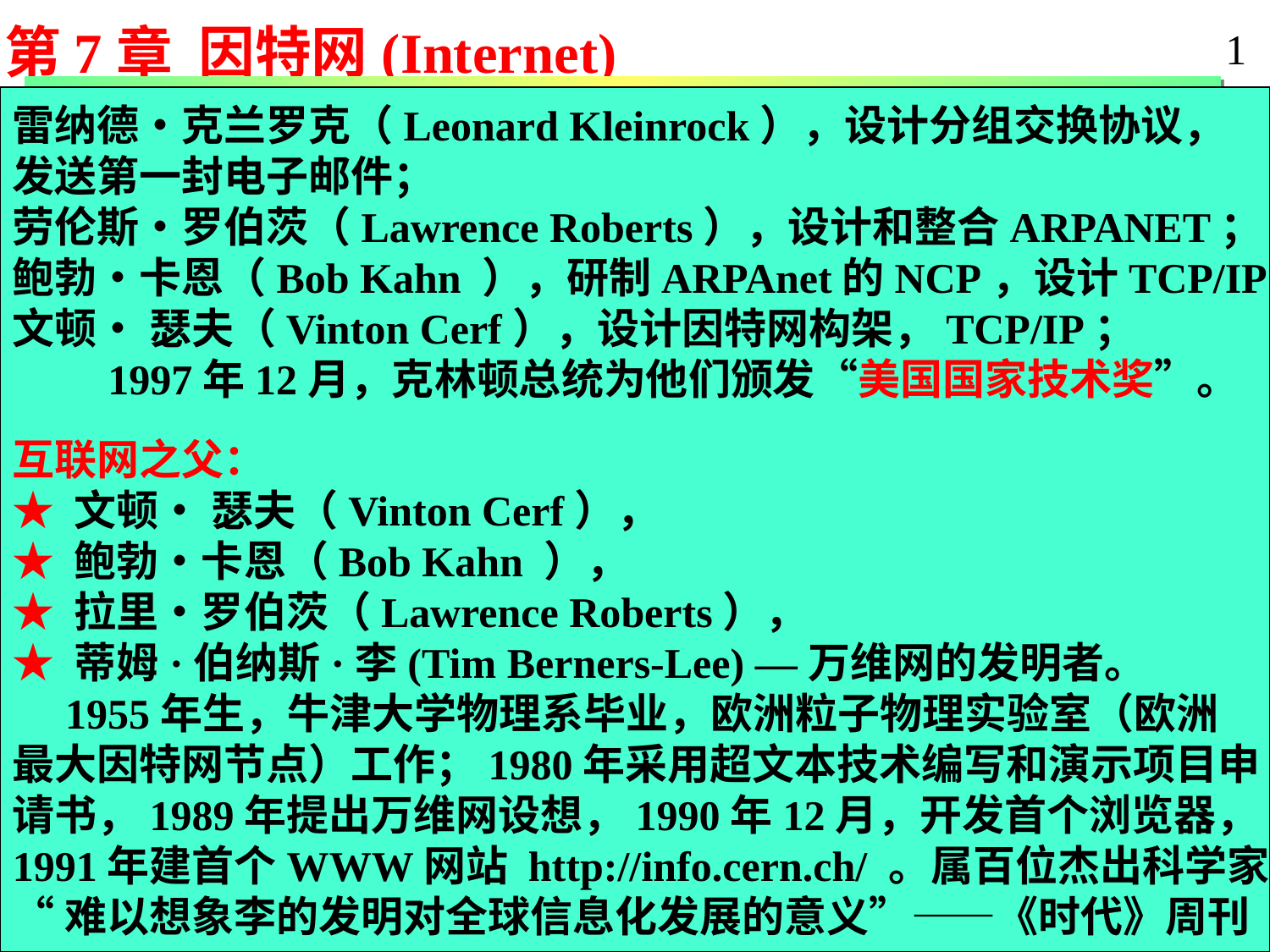

第7章  因特网(Internet)
1

雷纳德•克兰罗克（Leonard Kleinrock），设计分组交换协议，
发送第一封电子邮件；
劳伦斯•罗伯茨（Lawrence Roberts），设计和整合ARPANET；
鲍勃•卡恩（Bob Kahn ），研制ARPAnet的NCP，设计TCP/IP ；
文顿• 瑟夫（Vinton Cerf），设计因特网构架，TCP/IP；
         1997年12月，克林顿总统为他们颁发“美国国家技术奖”。

互联网之父：
★ 文顿• 瑟夫（Vinton Cerf），
★ 鲍勃•卡恩（Bob Kahn ），
★ 拉里•罗伯茨（Lawrence Roberts），
★ 蒂姆·伯纳斯·李(Tim Berners-Lee) —万维网的发明者。
     1955年生，牛津大学物理系毕业，欧洲粒子物理实验室（欧洲
最大因特网节点）工作；1980年采用超文本技术编写和演示项目申
请书，1989年提出万维网设想，1990年12月，开发首个浏览器，
1991年建首个WWW网站 http://info.cern.ch/ 。属百位杰出科学家。
“难以想象李的发明对全球信息化发展的意义”——《时代》周刊
7.1  因特网概述
（1） 因特网的提出
1978年, TCP分解成TCP和IP两个协议。
80年代初，DARPA启动“The Interneting Project”；
                 采用Cerf.V和Kahn.R提出的TCP/IP协议集（74年）；
1982年, “Internet”定义为通过TCP/IP协议连接起来的“internet”。
                 希望得到IBM、DEC、HP等公司支持——无果；
              DoD宣布将TCP/IP协议作为DoD标准网络协议；
              资助BBN+Berkeley公司将该TCP/IP嵌入UNIX；
1983年1月1日，ARPANET从NCP协议切换为TCP/IP协议，
             入网主机必须执行TCP/IP协议集（83年）；
90年代初，MCI、IBM和MERIT公司联合组建“高级网络服务
           公司ANS”，对因特网实现商业化管理（91年容许商用）；
政府资助 + 商业支持 + 缺乏更多的选择余地等，
        促进了TCP/IP技术和因特网的普及，渗透全球和各行各业。